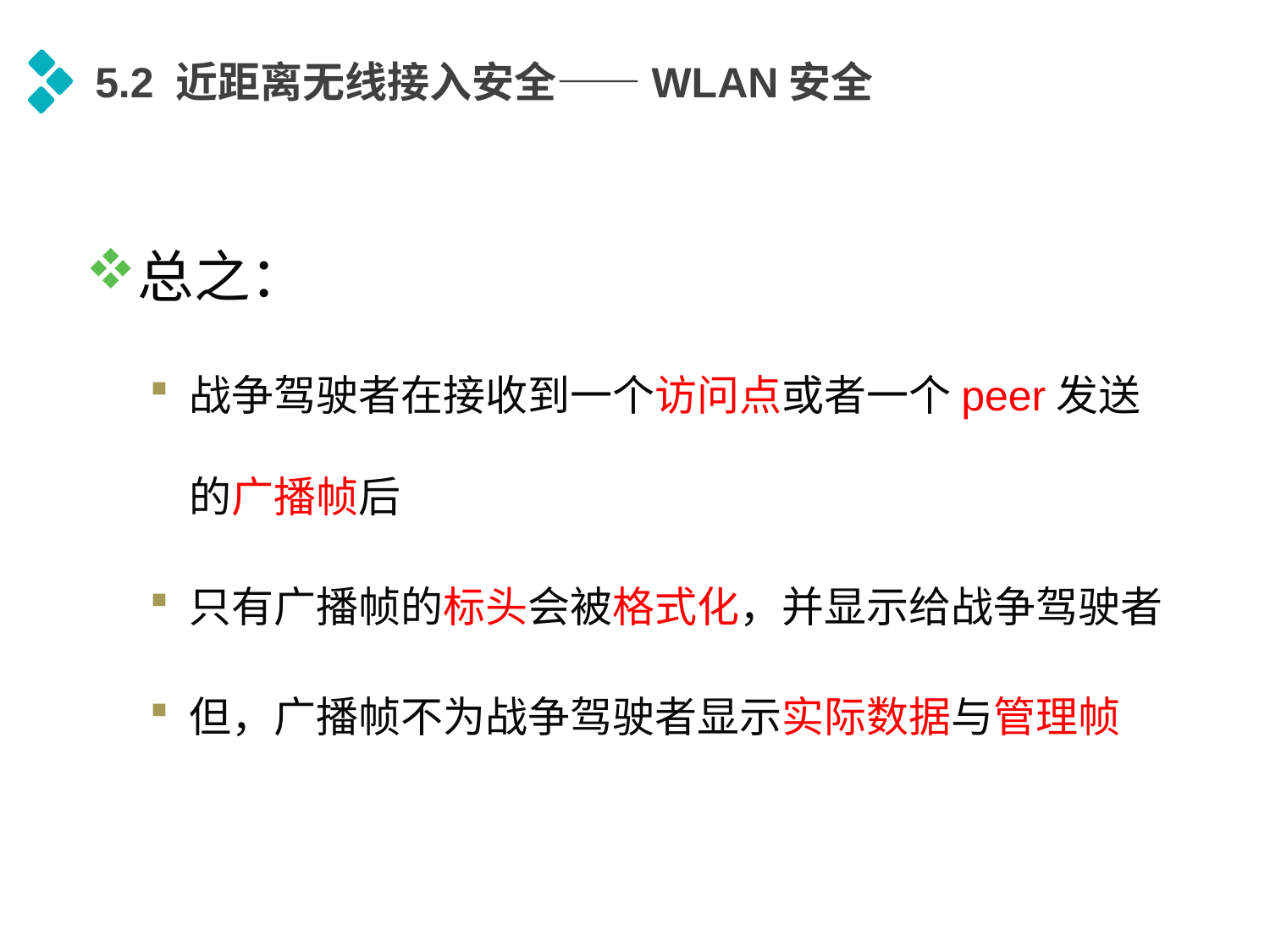

5.2 近距离无线接入安全——WLAN安全

总之：
战争驾驶者在接收到一个访问点或者一个peer发送的广播帧后
只有广播帧的标头会被格式化，并显示给战争驾驶者
但，广播帧不为战争驾驶者显示实际数据与管理帧